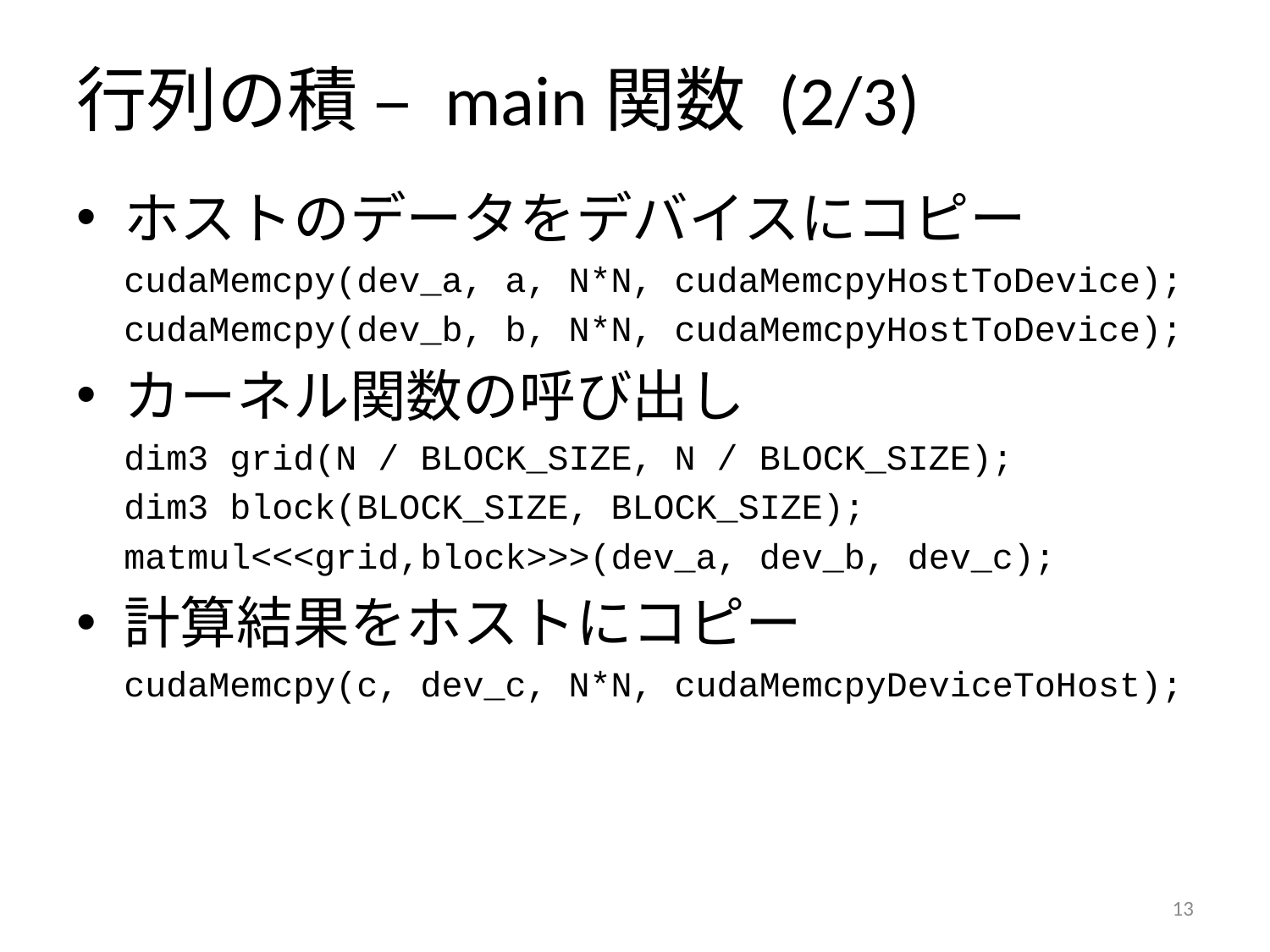

# 行列の積 – main関数 (2/3)
ホストのデータをデバイスにコピー
	cudaMemcpy(dev_a, a, N*N, cudaMemcpyHostToDevice);
	cudaMemcpy(dev_b, b, N*N, cudaMemcpyHostToDevice);
カーネル関数の呼び出し
	dim3 grid(N / BLOCK_SIZE, N / BLOCK_SIZE);
	dim3 block(BLOCK_SIZE, BLOCK_SIZE);
	matmul<<<grid,block>>>(dev_a, dev_b, dev_c);
計算結果をホストにコピー
	cudaMemcpy(c, dev_c, N*N, cudaMemcpyDeviceToHost);
13